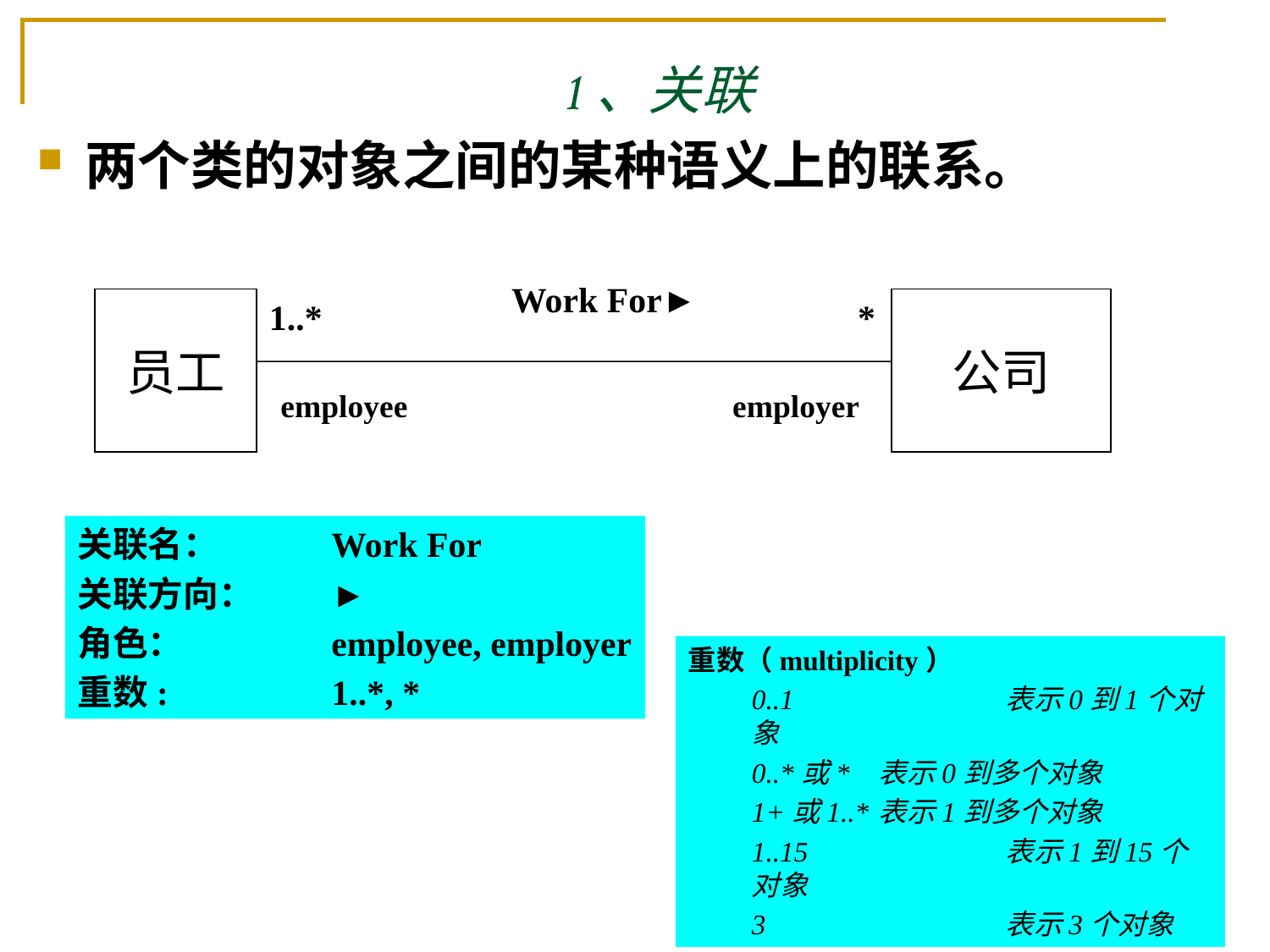

1、关联
两个类的对象之间的某种语义上的联系。
Work For►
员工
公司

1..*
*
employee
employer
关联名：	Work For
关联方向：	►
角色：		employee, employer
重数: 		1..*, *
重数（multiplicity）
0..1		表示0到1个对象
0..*或*	表示0到多个对象
1+或1..*	表示1到多个对象
1..15		表示1到15个对象
3		表示3个对象